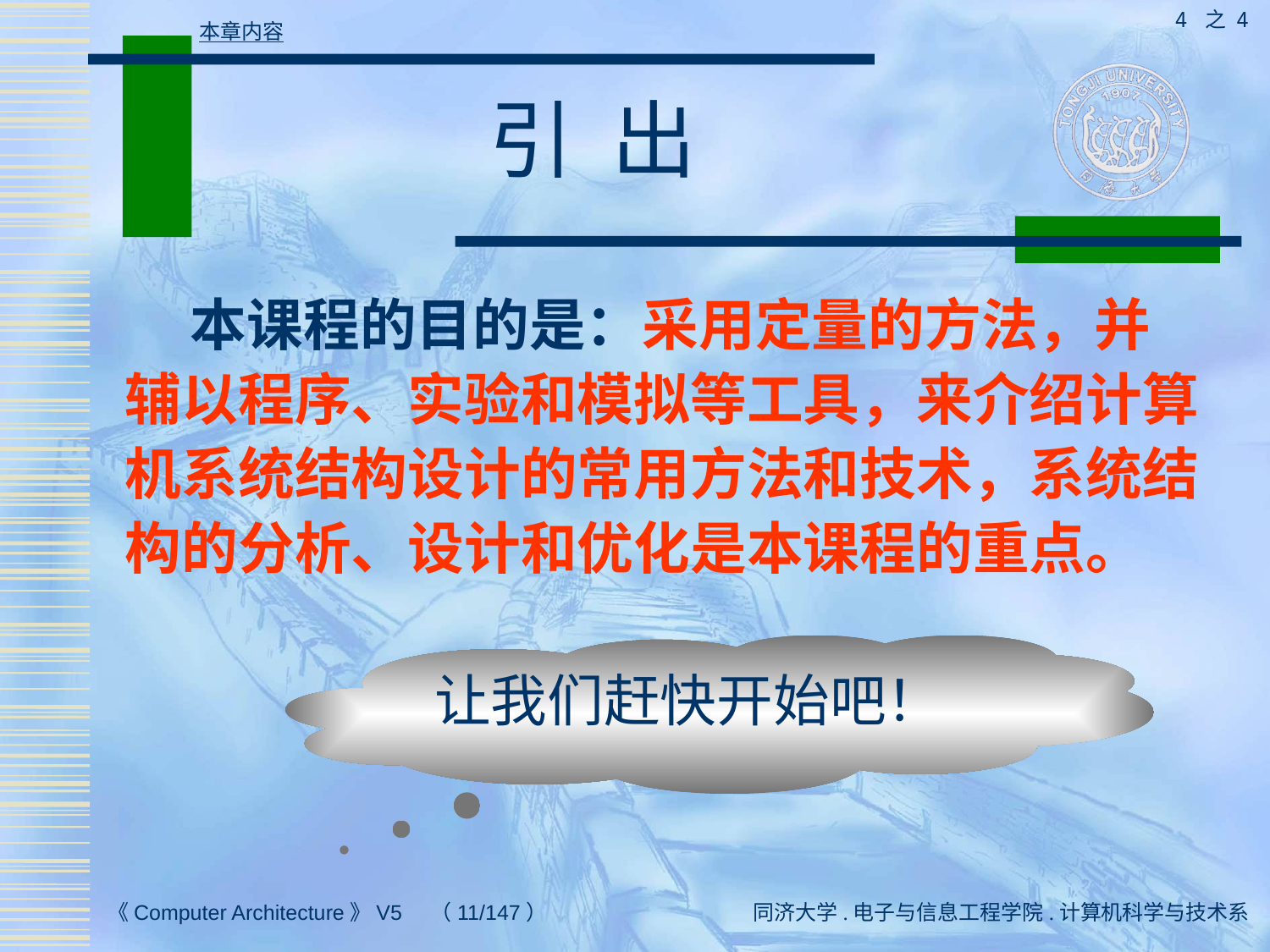

4 之 4
本章内容
# 引  出
    本课程的目的是：采用定量的方法，并辅以程序、实验和模拟等工具，来介绍计算机系统结构设计的常用方法和技术，系统结构的分析、设计和优化是本课程的重点。
让我们赶快开始吧！